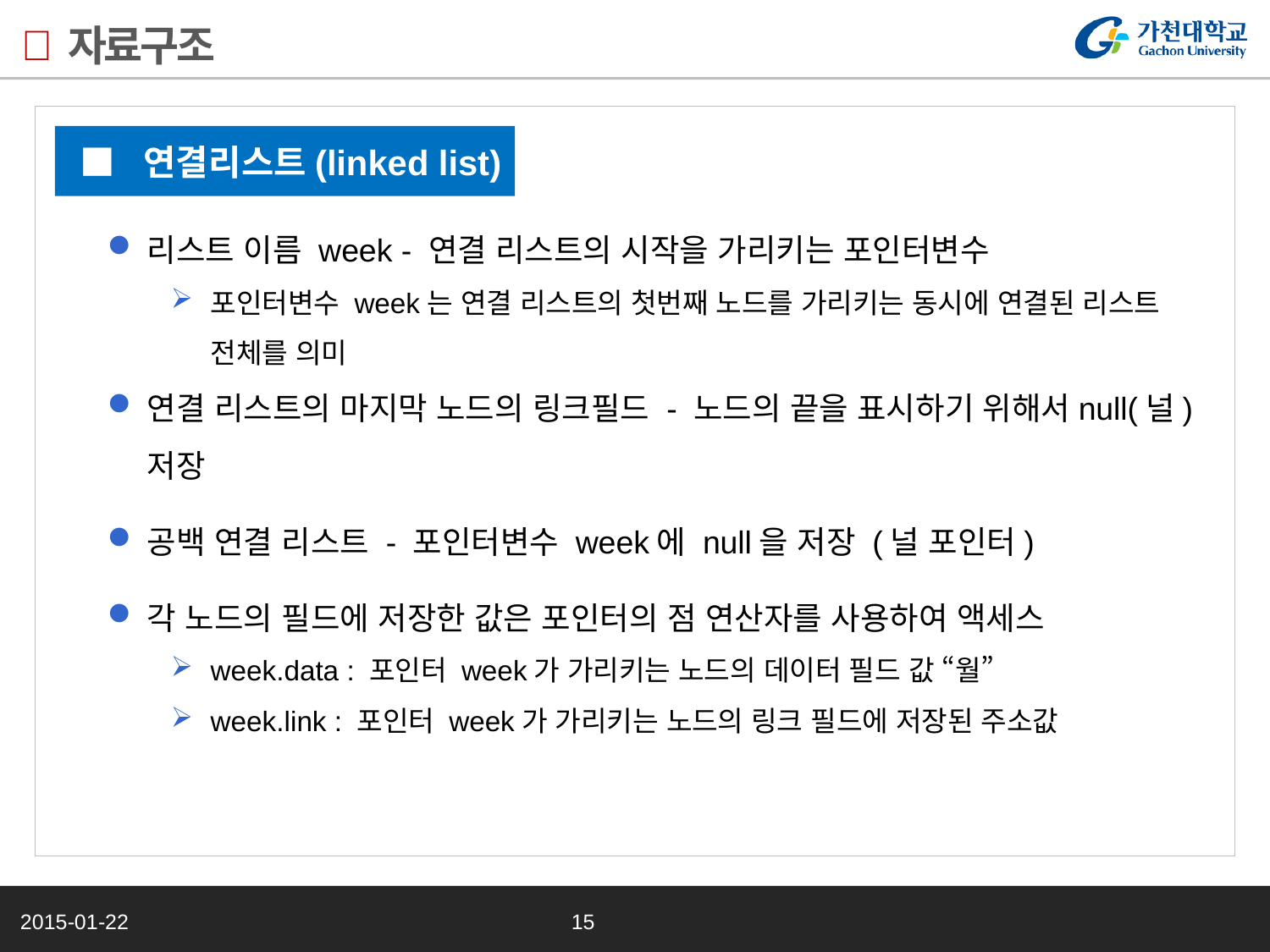

# 자료구조

■  연결리스트(linked list)
리스트 이름 week - 연결 리스트의 시작을 가리키는 포인터변수
포인터변수 week는 연결 리스트의 첫번째 노드를 가리키는 동시에 연결된 리스트 전체를 의미
연결 리스트의 마지막 노드의 링크필드 - 노드의 끝을 표시하기 위해서null(널) 저장
공백 연결 리스트 - 포인터변수 week에 null을 저장 (널 포인터)
각 노드의 필드에 저장한 값은 포인터의 점 연산자를 사용하여 액세스
week.data : 포인터 week가 가리키는 노드의 데이터 필드 값 “월”
week.link : 포인터 week가 가리키는 노드의 링크 필드에 저장된 주소값
2015-01-22
15